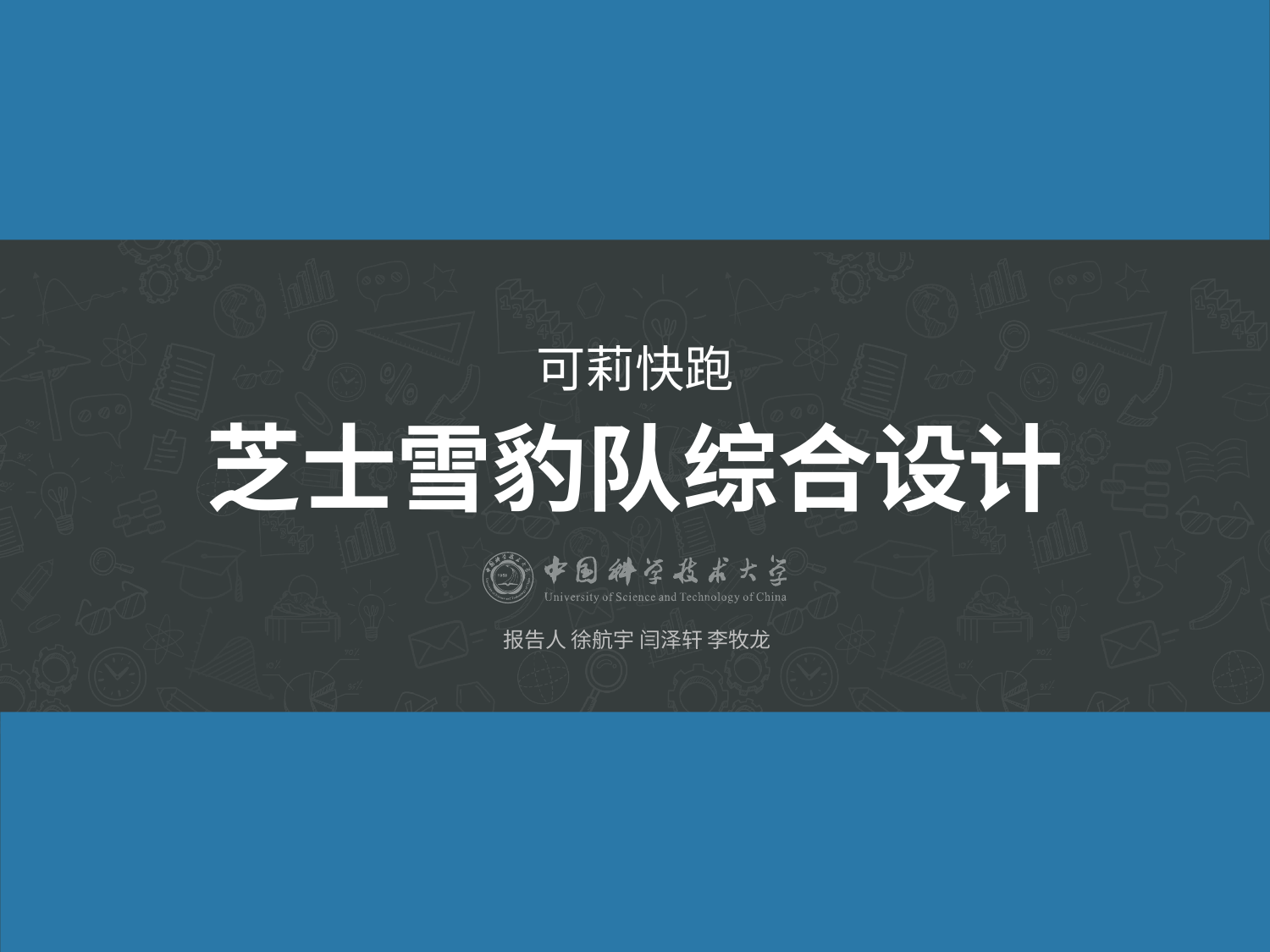

可莉快跑
# 芝士雪豹队综合设计
报告人 徐航宇 闫泽轩 李牧龙